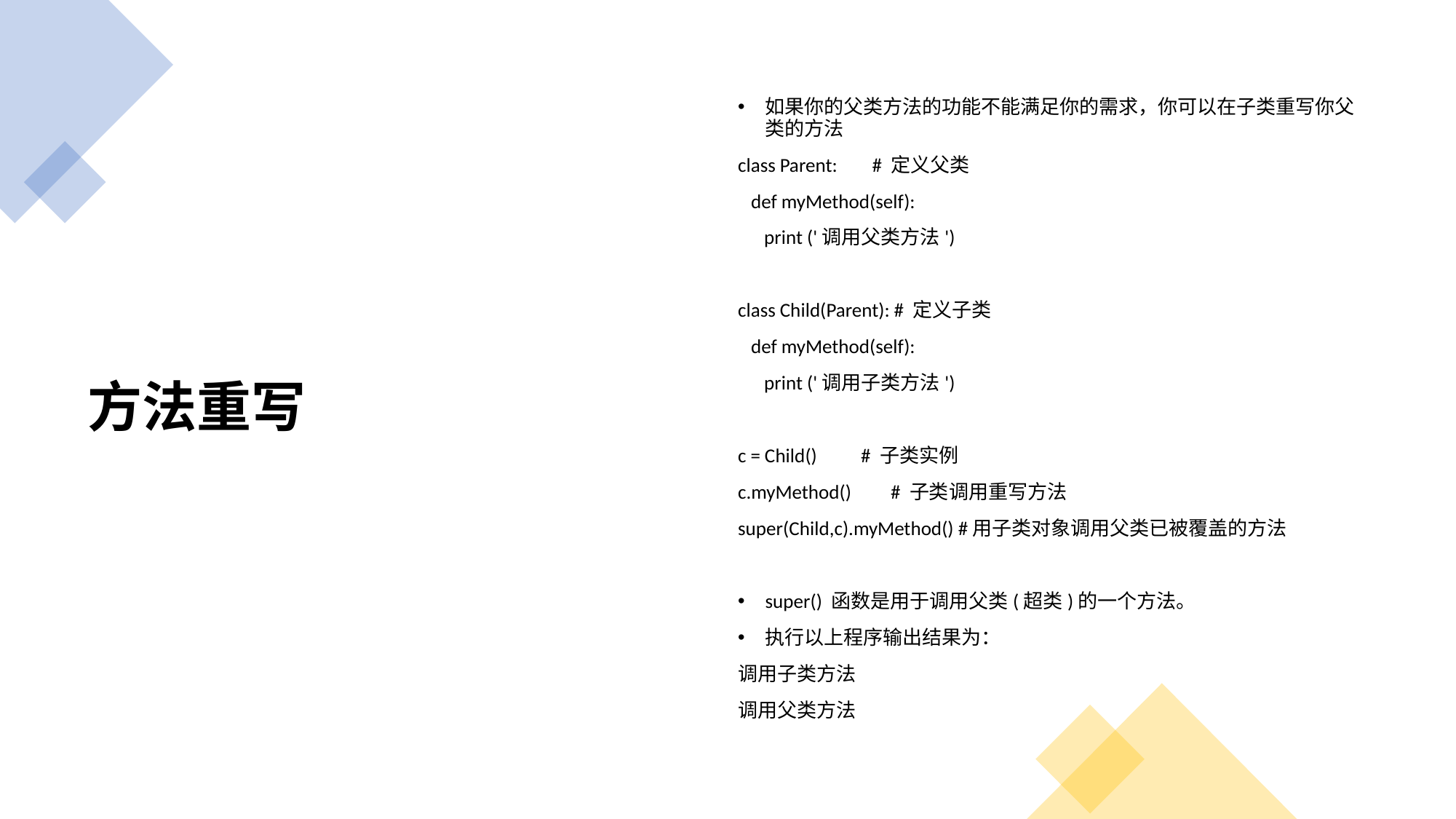

# 方法重写
如果你的父类方法的功能不能满足你的需求，你可以在子类重写你父类的方法
class Parent:        # 定义父类
   def myMethod(self):
      print ('调用父类方法')

class Child(Parent): # 定义子类
   def myMethod(self):
      print ('调用子类方法')

c = Child()          # 子类实例
c.myMethod()         # 子类调用重写方法
super(Child,c).myMethod() #用子类对象调用父类已被覆盖的方法

super() 函数是用于调用父类(超类)的一个方法。
执行以上程序输出结果为：
调用子类方法
调用父类方法